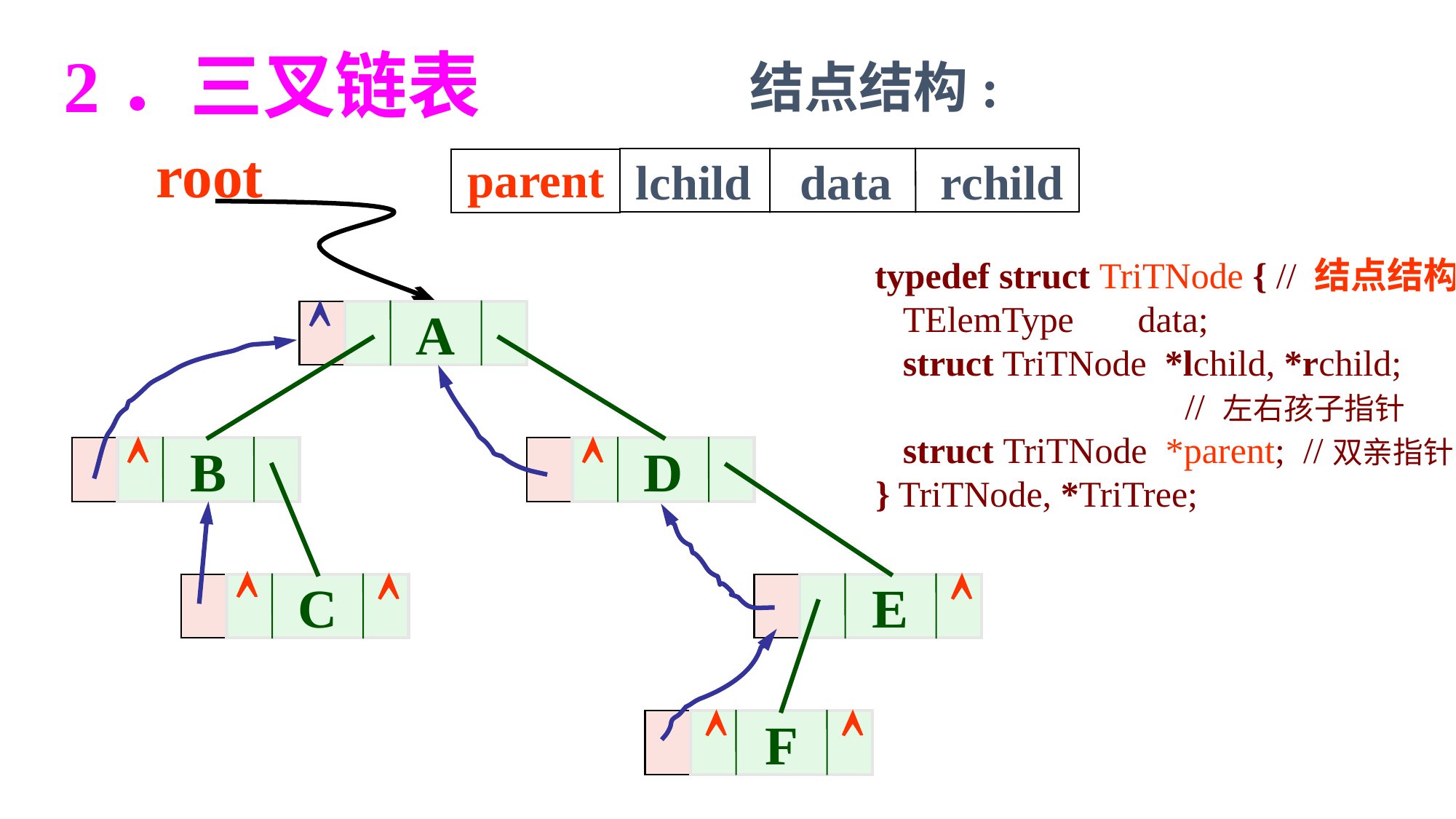

2．三叉链表
结点结构:
root
parent

lchild    data    rchild

     typedef struct TriTNode { // 结点结构
      TElemType       data;
      struct TriTNode  *lchild, *rchild;
                                     // 左右孩子指针
      struct TriTNode  *parent;  //双亲指针
   } TriTNode, *TriTree;
∧

A

∧
∧
B

D

∧
∧
∧
C

E

∧
∧
F